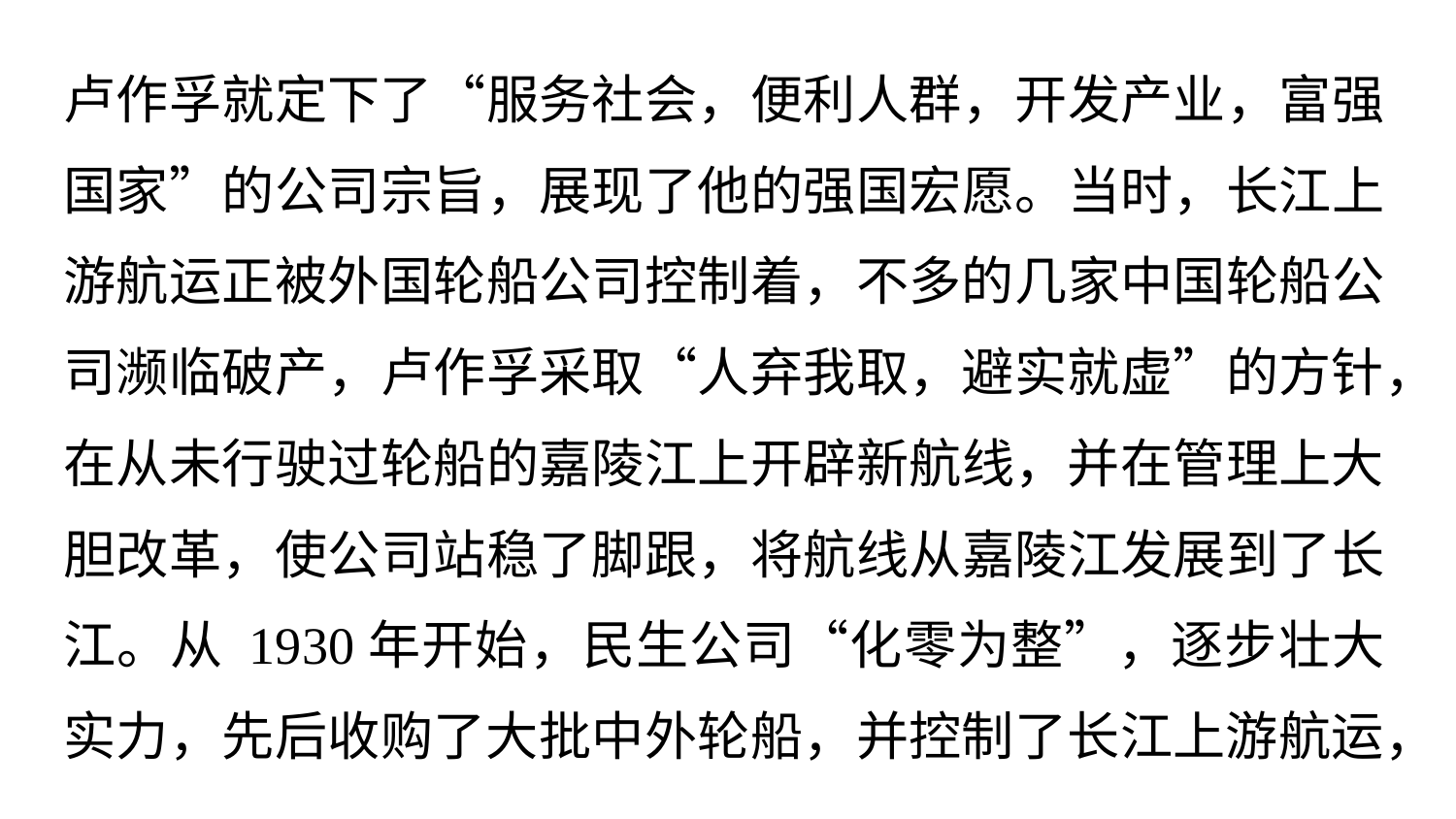

卢作孚就定下了“服务社会，便利人群，开发产业，富强国家”的公司宗旨，展现了他的强国宏愿。当时，长江上游航运正被外国轮船公司控制着，不多的几家中国轮船公司濒临破产，卢作孚采取“人弃我取，避实就虚”的方针，在从未行驶过轮船的嘉陵江上开辟新航线，并在管理上大胆改革，使公司站稳了脚跟，将航线从嘉陵江发展到了长江。从 1930年开始，民生公司“化零为整”，逐步壮大实力，先后收购了大批中外轮船，并控制了长江上游航运，